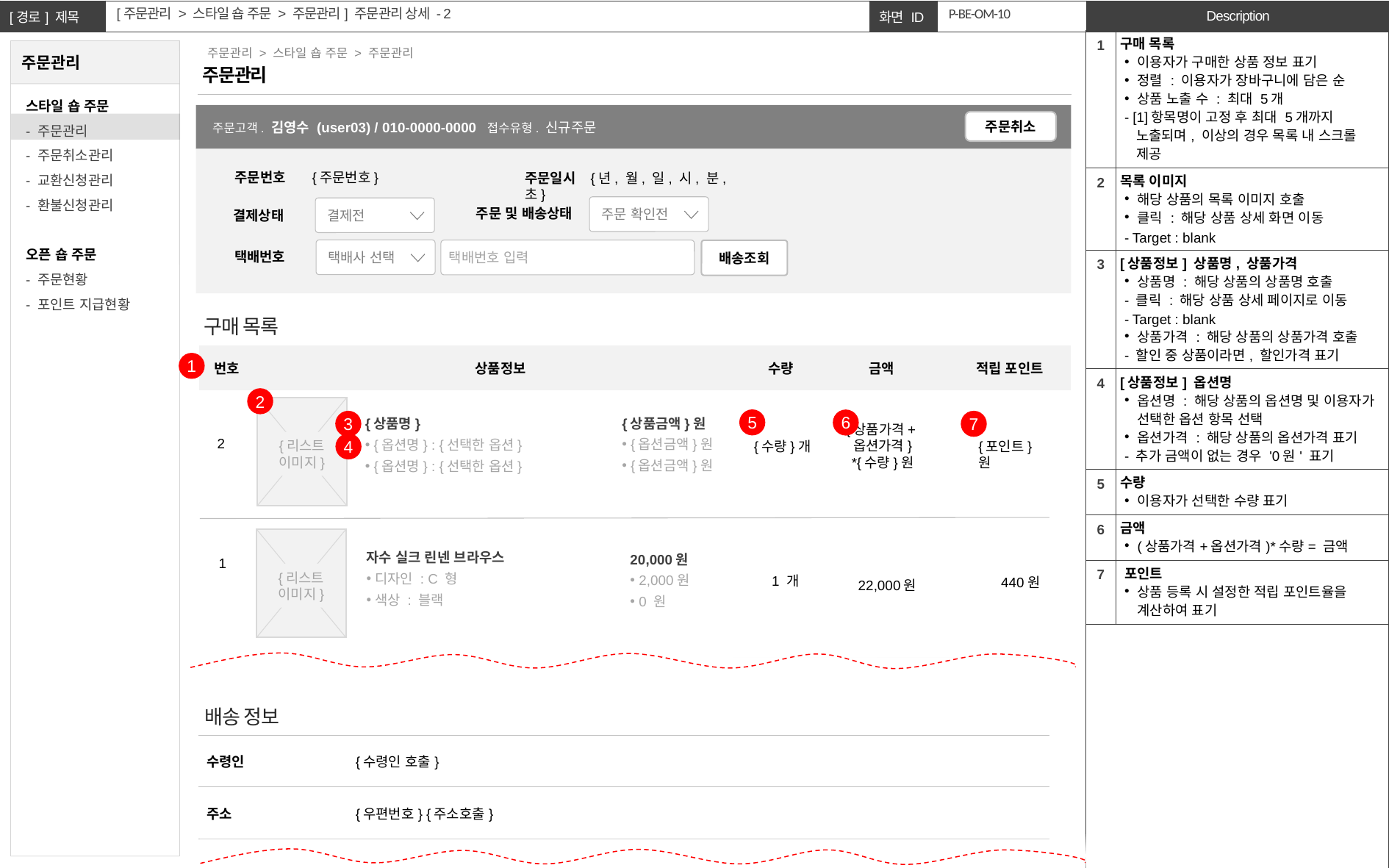

[주문관리 > 스타일 숍 주문 > 주문관리] 주문관리 상세 - 2
# P-BE-OM-10
| 1 | 구매 목록 이용자가 구매한 상품 정보 표기 정렬 : 이용자가 장바구니에 담은 순 상품 노출 수 : 최대 5개 - [1]항목명이 고정 후 최대 5개까지 노출되며, 이상의 경우 목록 내 스크롤 제공 |
| --- | --- |
| 2 | 목록 이미지 해당 상품의 목록 이미지 호출 클릭 : 해당 상품 상세 화면 이동 - Target : blank |
| 3 | [상품정보] 상품명, 상품가격 상품명 : 해당 상품의 상품명 호출 - 클릭 : 해당 상품 상세 페이지로 이동 - Target : blank 상품가격 : 해당 상품의 상품가격 호출 - 할인 중 상품이라면, 할인가격 표기 |
| 4 | [상품정보] 옵션명 옵션명 : 해당 상품의 옵션명 및 이용자가 선택한 옵션 항목 선택 옵션가격 : 해당 상품의 옵션가격 표기 - 추가 금액이 없는 경우 '0원' 표기 |
| 5 | 수량 이용자가 선택한 수량 표기 |
| 6 | 금액 (상품가격+옵션가격)\*수량= 금액 |
| 7 | 포인트 상품 등록 시 설정한 적립 포인트율을 계산하여 표기 |
|  |  |
주문관리 > 스타일 숍 주문 > 주문관리
주문관리

주문취소
주문고객. 김영수 (user03) / 010-0000-0000  접수유형. 신규주문

주문번호      {주문번호}
주문일시   {년, 월, 일, 시, 분, 초}
  주문 확인전

  결제전

주문 및 배송상태
결제상태
  택배사 선택

 택배번호 입력
배송조회
택배번호
구매 목록
| 번호 | 상품정보 | 수량 | 금액 | 적립 포인트 |
| --- | --- | --- | --- | --- |
1
2

{리스트
이미지}
{상품금액}원
{옵션금액}원
{옵션금액}원
5
6
{상품명}
{옵션명} : {선택한 옵션}
{옵션명} : {선택한 옵션}
3
7
{상품가격+
옵션가격}
*{수량}원
2
{포인트}원
{수량}개
4

{리스트
이미지}
자수 실크 린넨 브라우스
디자인 : C 형
색상 : 블랙
20,000원
2,000원
0 원
1
22,000원
1 개
440원

배송 정보
| 수령인 | {수령인 호출} |
| --- | --- |
| 주소 | {우편번호} {주소호출} |